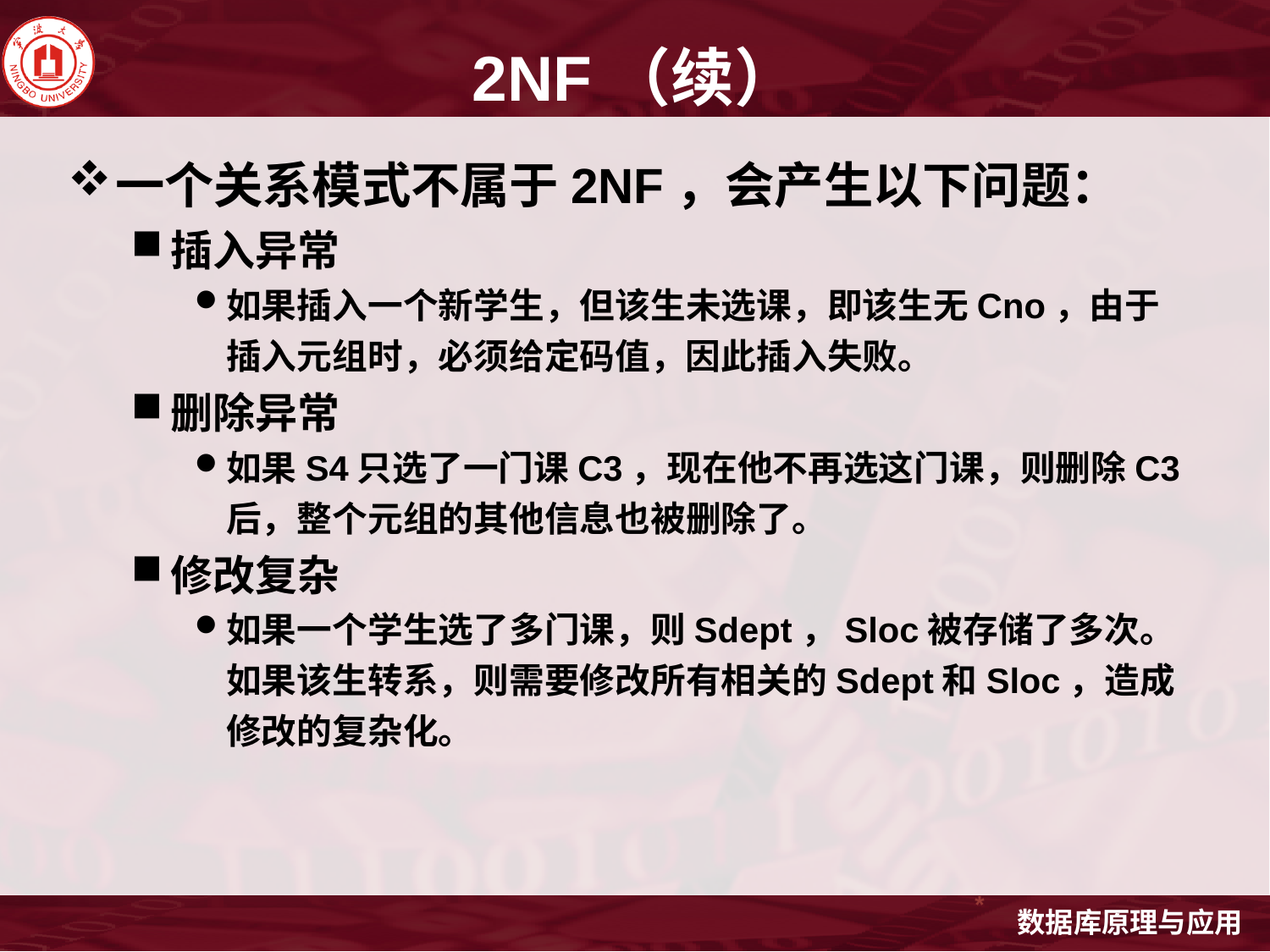

# 2NF（续）
一个关系模式不属于2NF，会产生以下问题：
插入异常
如果插入一个新学生，但该生未选课，即该生无Cno，由于插入元组时，必须给定码值，因此插入失败。
删除异常
如果S4只选了一门课C3，现在他不再选这门课，则删除C3后，整个元组的其他信息也被删除了。
修改复杂
如果一个学生选了多门课，则Sdept，Sloc被存储了多次。如果该生转系，则需要修改所有相关的Sdept和Sloc，造成修改的复杂化。

*